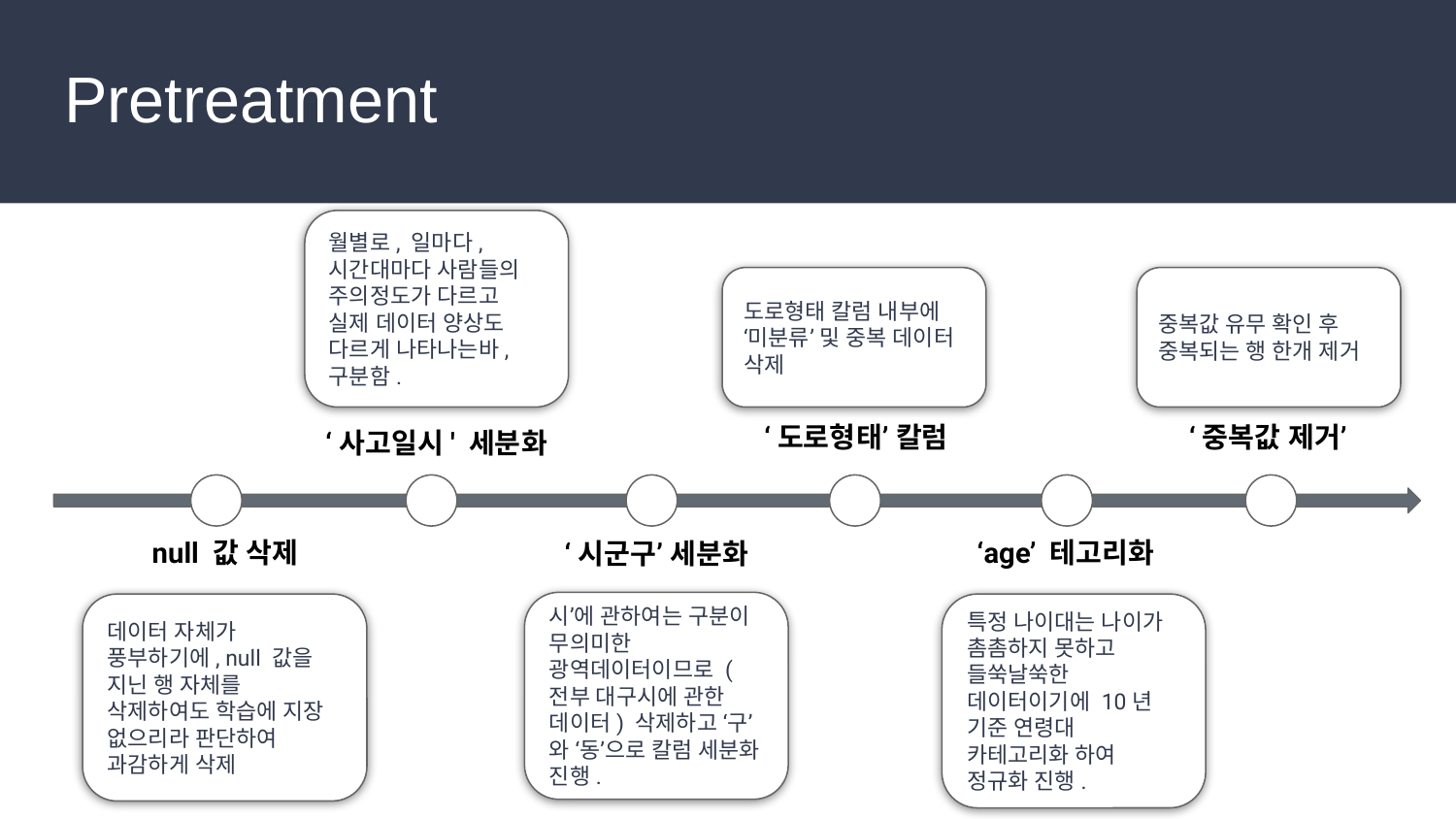

# Pretreatment
월별로, 일마다, 시간대마다 사람들의 주의정도가 다르고 실제 데이터 양상도 다르게 나타나는바, 구분함.
도로형태 칼럼 내부에 ‘미분류’ 및 중복 데이터 삭제
중복값 유무 확인 후
중복되는 행 한개 제거
‘도로형태’ 칼럼
‘중복값 제거’
‘사고일시' 세분화

null 값 삭제
‘age’ 테고리화
‘시군구’ 세분화
시’에 관하여는 구분이 무의미한 광역데이터이므로 (전부 대구시에 관한 데이터) 삭제하고 ‘구’와 ‘동’으로 칼럼 세분화 진행.
데이터 자체가 풍부하기에, null 값을 지닌 행 자체를 삭제하여도 학습에 지장 없으리라 판단하여 과감하게 삭제
특정 나이대는 나이가 촘촘하지 못하고 들쑥날쑥한 데이터이기에 10년 기준 연령대 카테고리화 하여 정규화 진행.